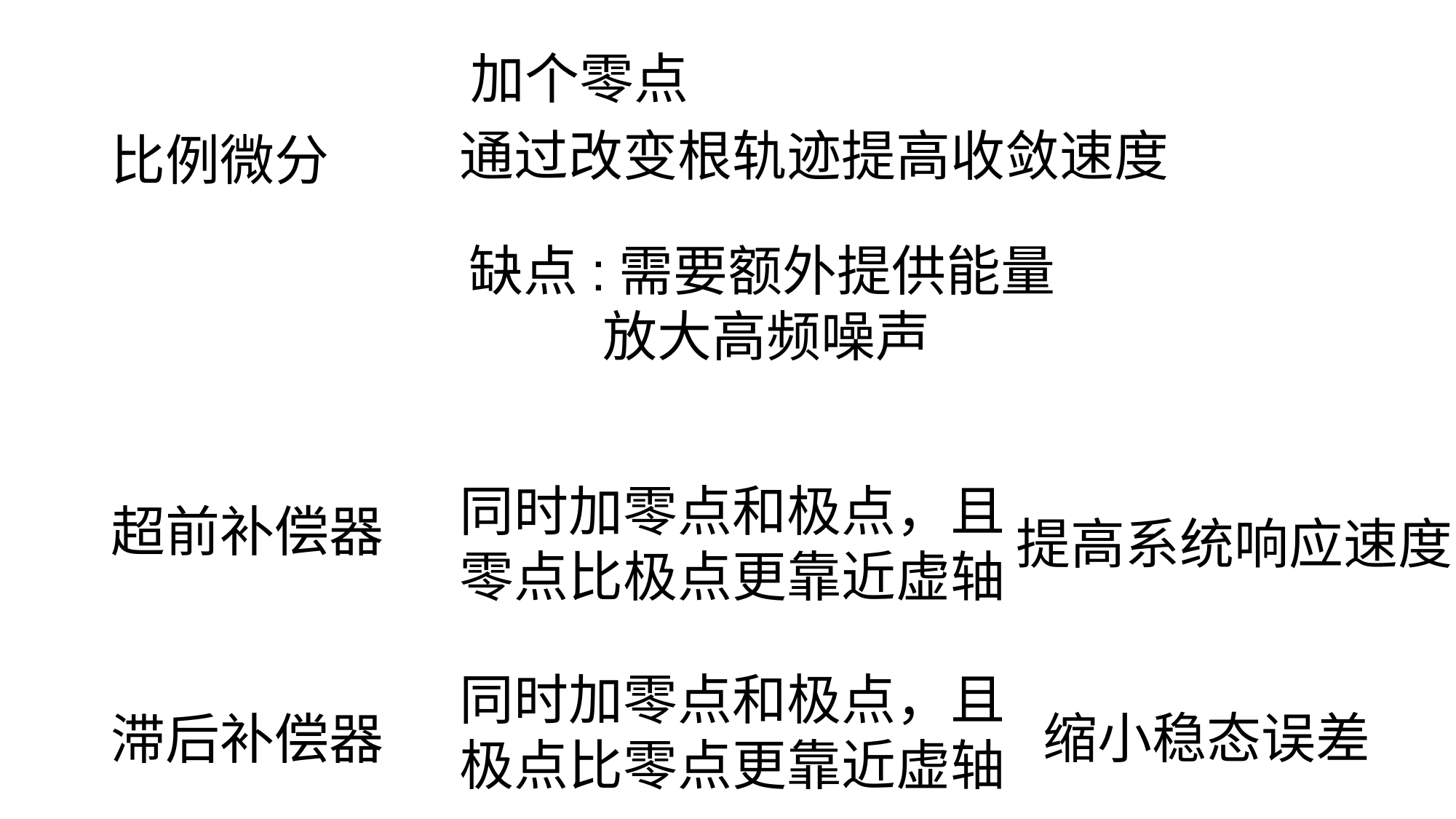

加个零点
通过改变根轨迹提高收敛速度
比例微分
缺点:需要额外提供能量
	 放大高频噪声
同时加零点和极点，且零点比极点更靠近虚轴
超前补偿器
提高系统响应速度
同时加零点和极点，且极点比零点更靠近虚轴
缩小稳态误差
滞后补偿器